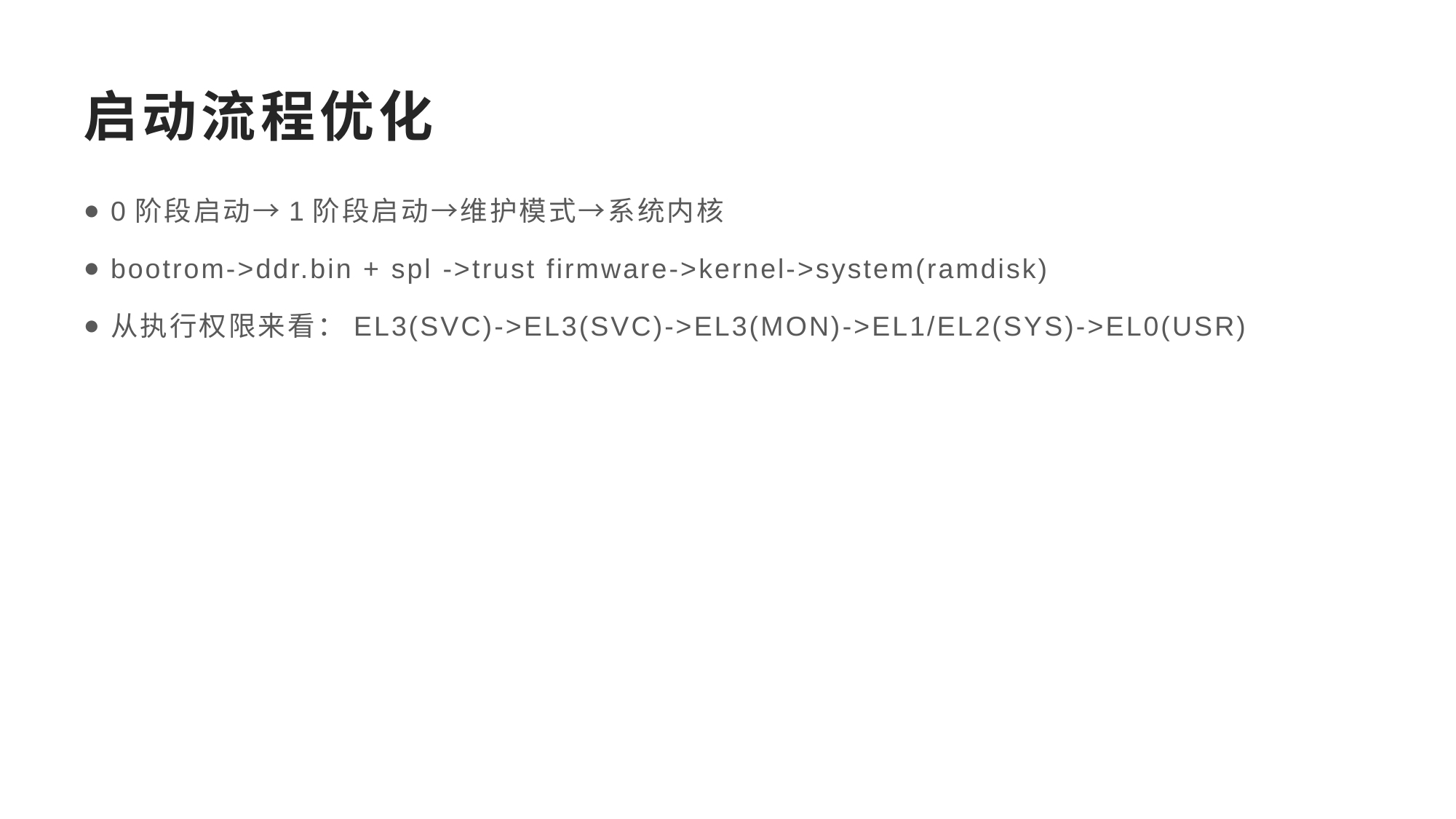

# 启动流程优化
0阶段启动→1阶段启动→维护模式→系统内核
bootrom->ddr.bin + spl ->trust firmware->kernel->system(ramdisk)
从执行权限来看：EL3(SVC)->EL3(SVC)->EL3(MON)->EL1/EL2(SYS)->EL0(USR)